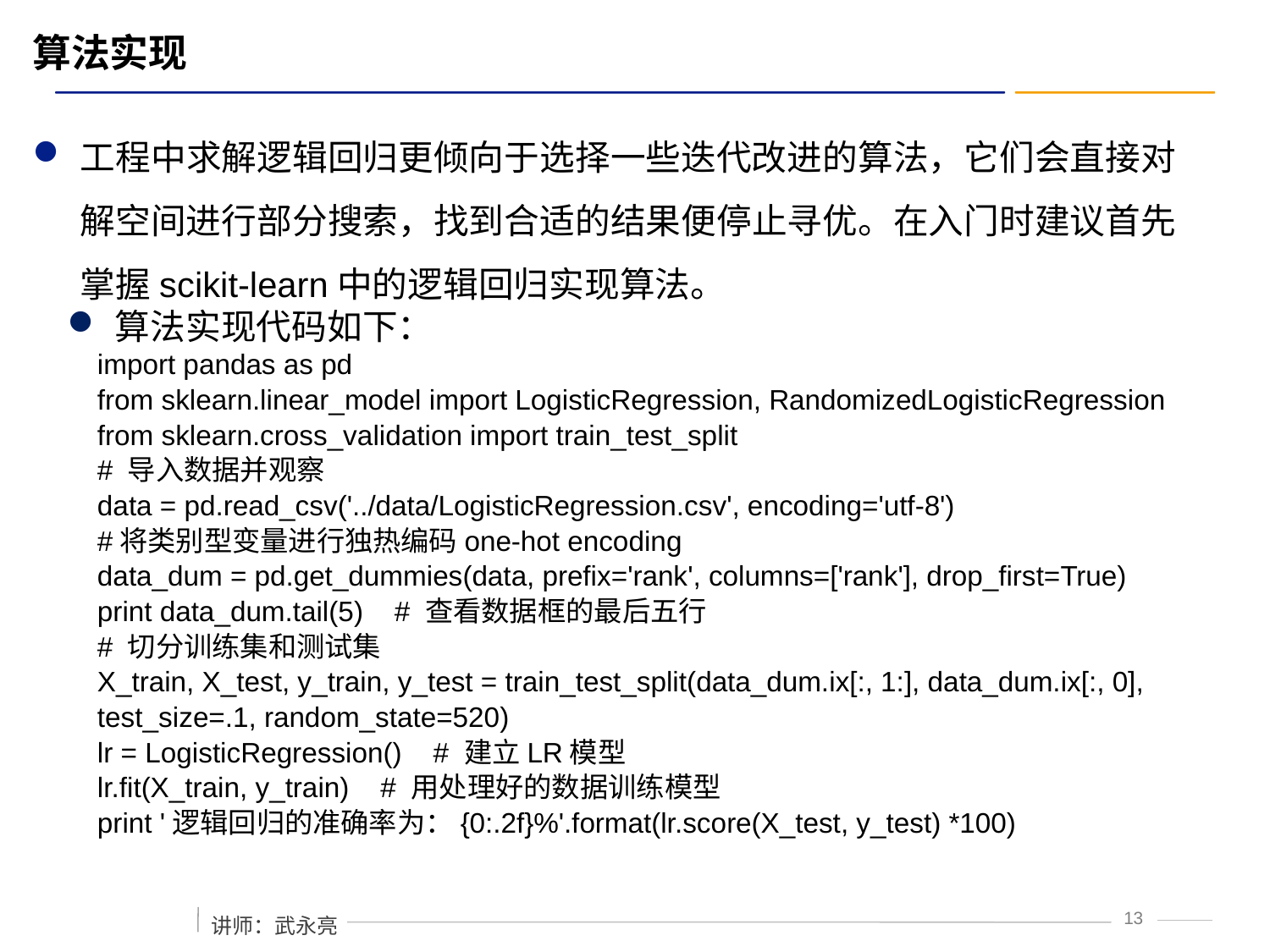

# 算法实现
工程中求解逻辑回归更倾向于选择一些迭代改进的算法，它们会直接对解空间进行部分搜索，找到合适的结果便停止寻优。在入门时建议首先掌握scikit-learn中的逻辑回归实现算法。
算法实现代码如下：
import pandas as pd
from sklearn.linear_model import LogisticRegression, RandomizedLogisticRegression
from sklearn.cross_validation import train_test_split
# 导入数据并观察
data = pd.read_csv('../data/LogisticRegression.csv', encoding='utf-8')
#将类别型变量进行独热编码one-hot encoding
data_dum = pd.get_dummies(data, prefix='rank', columns=['rank'], drop_first=True)
print data_dum.tail(5)    # 查看数据框的最后五行
# 切分训练集和测试集
X_train, X_test, y_train, y_test = train_test_split(data_dum.ix[:, 1:], data_dum.ix[:, 0], test_size=.1, random_state=520)
lr = LogisticRegression()    # 建立LR模型
lr.fit(X_train, y_train)    # 用处理好的数据训练模型
print '逻辑回归的准确率为：{0:.2f}%'.format(lr.score(X_test, y_test) *100)